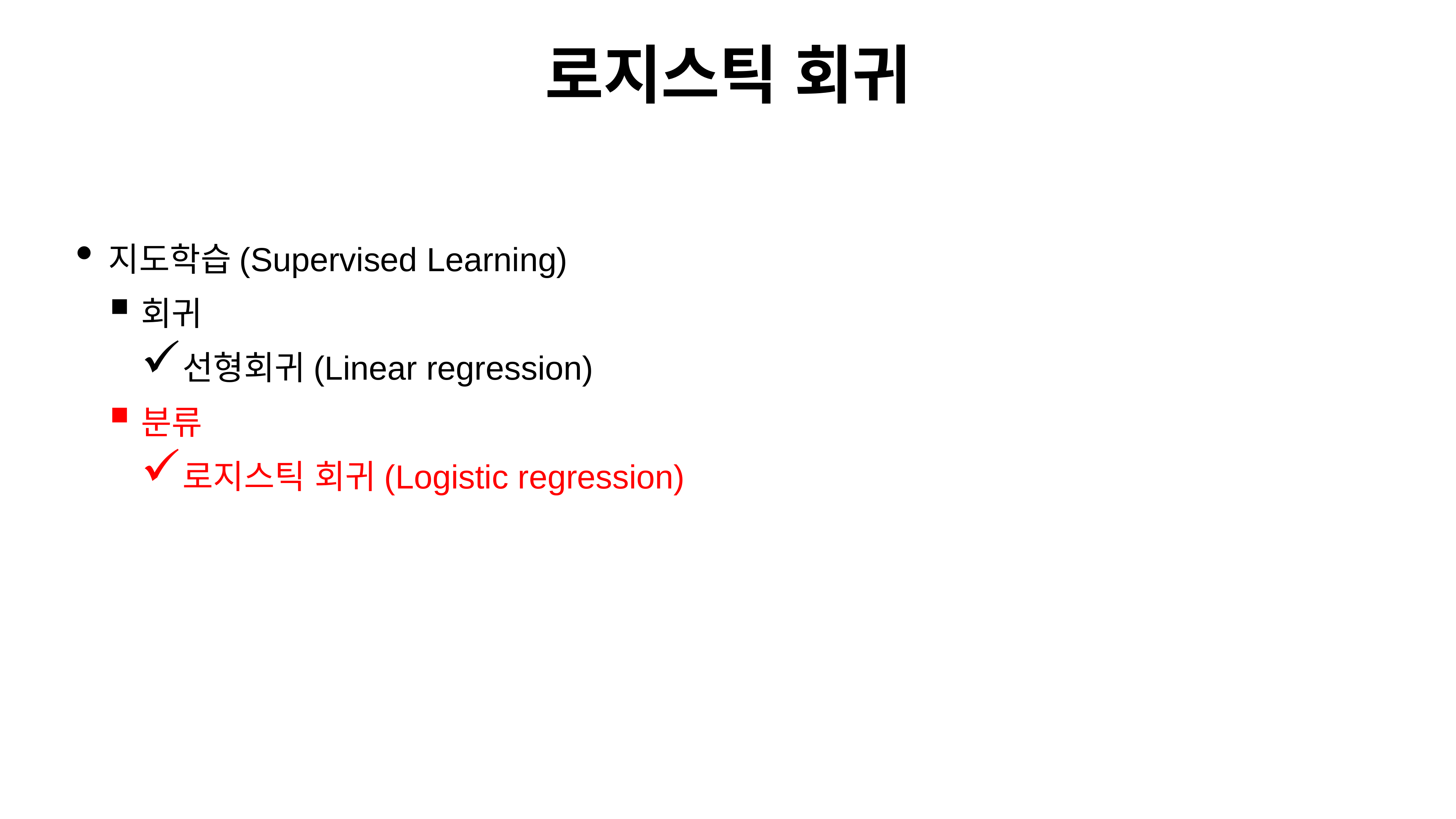

# 로지스틱 회귀
지도학습(Supervised Learning)
회귀
선형회귀(Linear regression)
분류
로지스틱 회귀(Logistic regression)